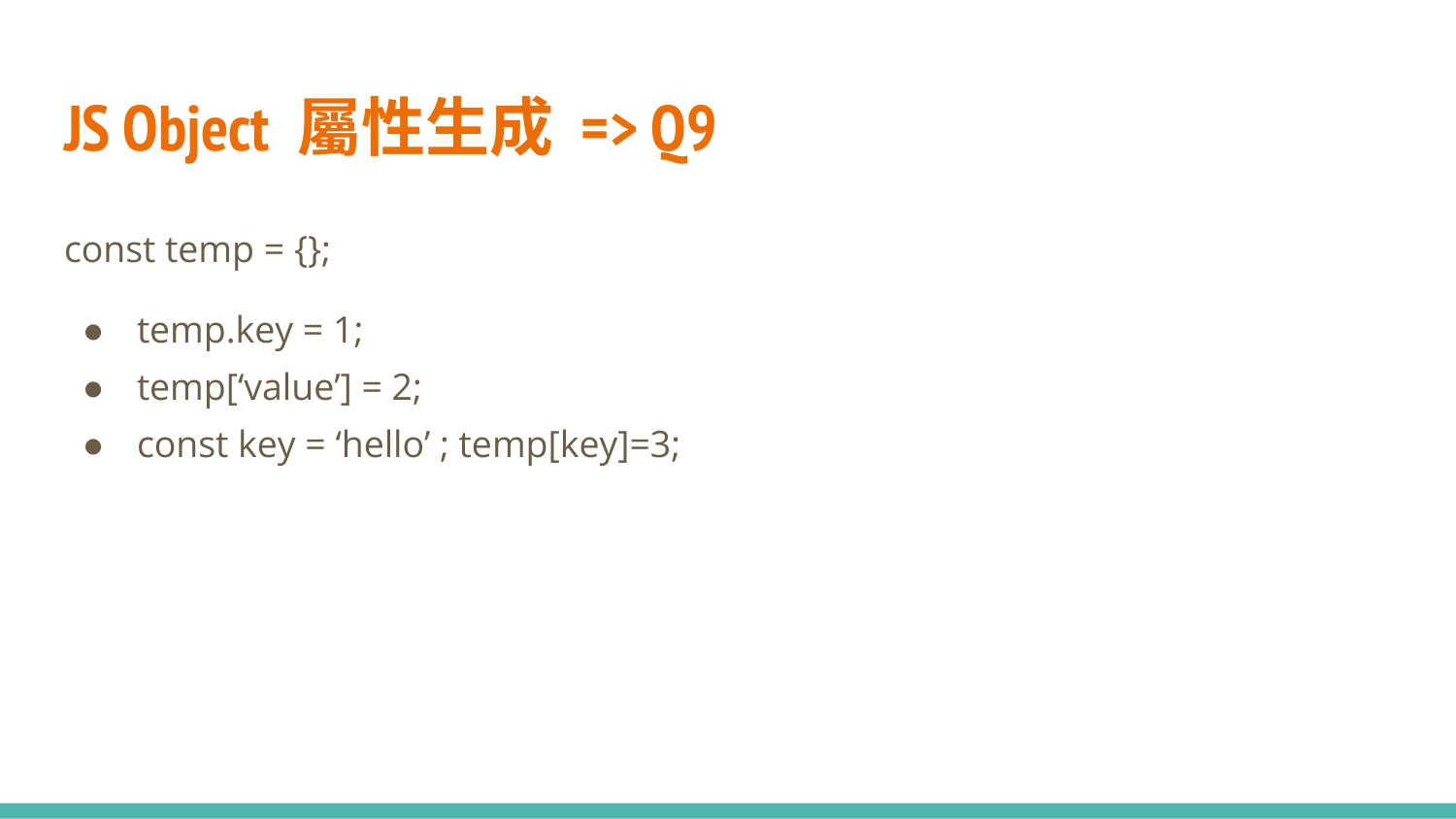

# JS Object 屬性生成 => Q9
const temp = {};
temp.key = 1;
temp[‘value’] = 2;
const key = ‘hello’ ; temp[key]=3;